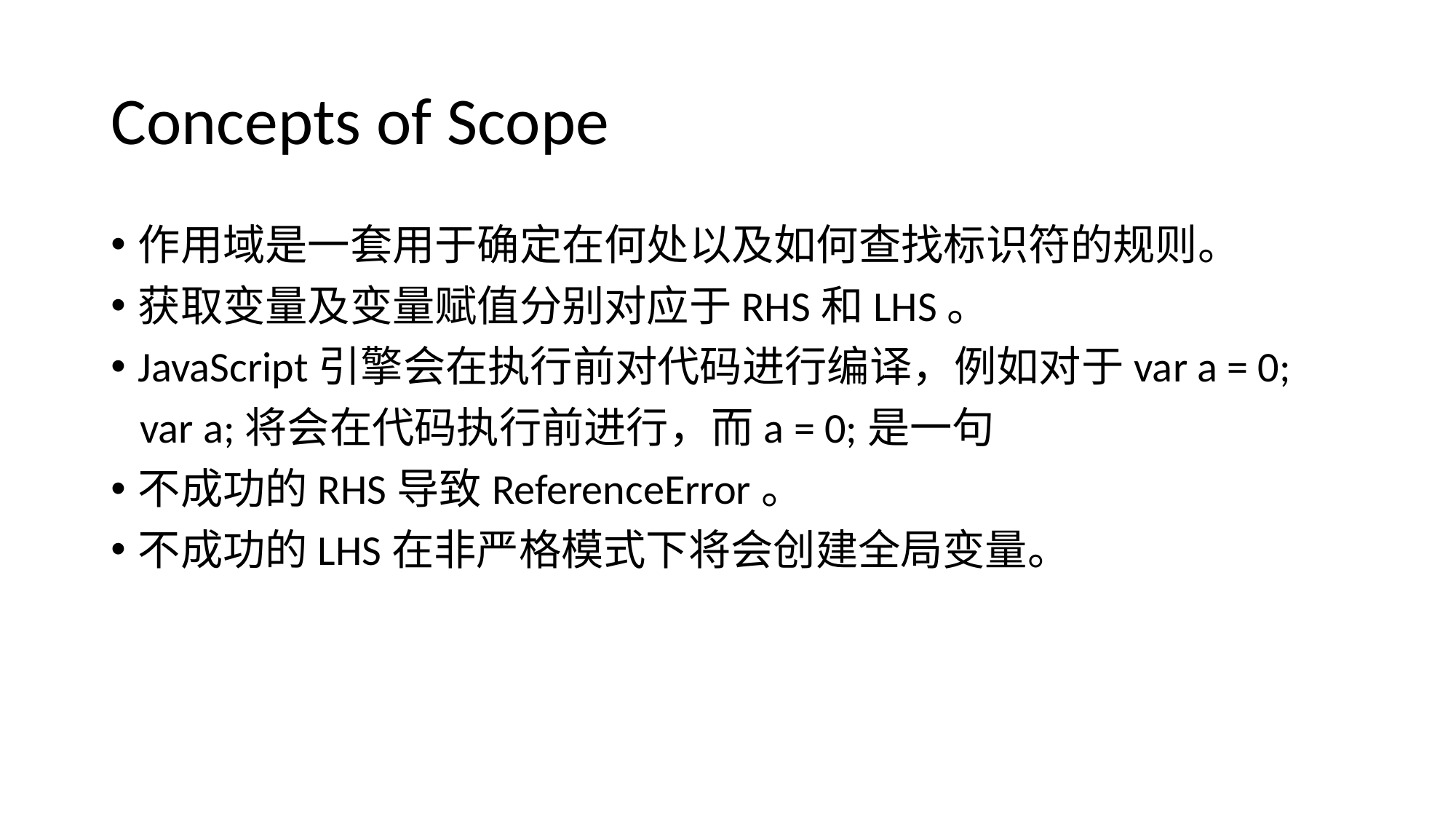

# Concepts of Scope
作用域是一套用于确定在何处以及如何查找标识符的规则。
获取变量及变量赋值分别对应于RHS和LHS。
JavaScript引擎会在执行前对代码进行编译，例如对于var a = 0;
   var a;将会在代码执行前进行，而a = 0;是一句
不成功的RHS导致ReferenceError。
不成功的LHS在非严格模式下将会创建全局变量。